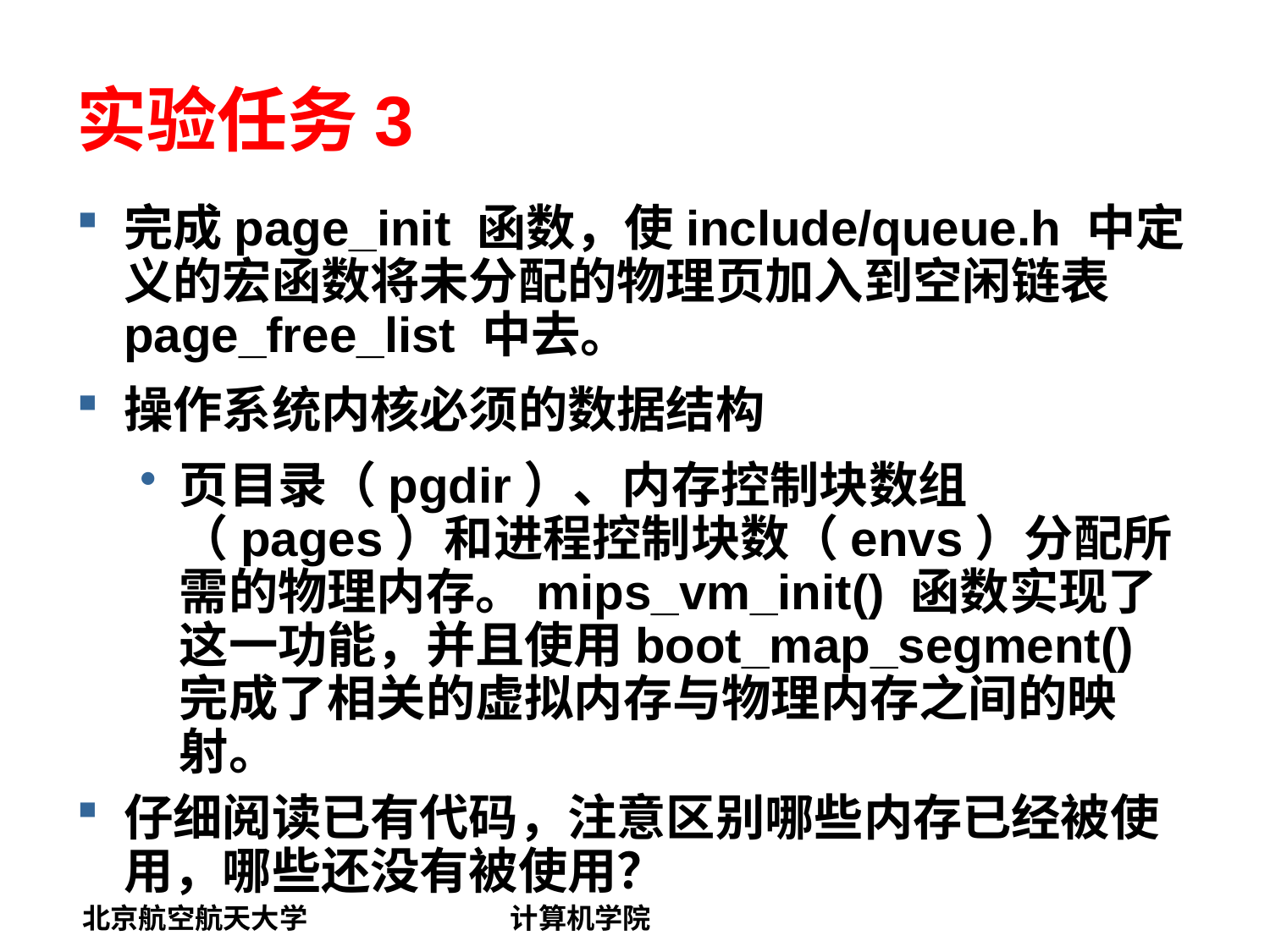

# 实验任务3
完成page_init 函数，使include/queue.h 中定义的宏函数将未分配的物理页加入到空闲链表page_free_list 中去。
操作系统内核必须的数据结构
页目录（pgdir）、内存控制块数组（pages）和进程控制块数（envs）分配所需的物理内存。mips_vm_init() 函数实现了这一功能，并且使用boot_map_segment()完成了相关的虚拟内存与物理内存之间的映射。
仔细阅读已有代码，注意区别哪些内存已经被使用，哪些还没有被使用？